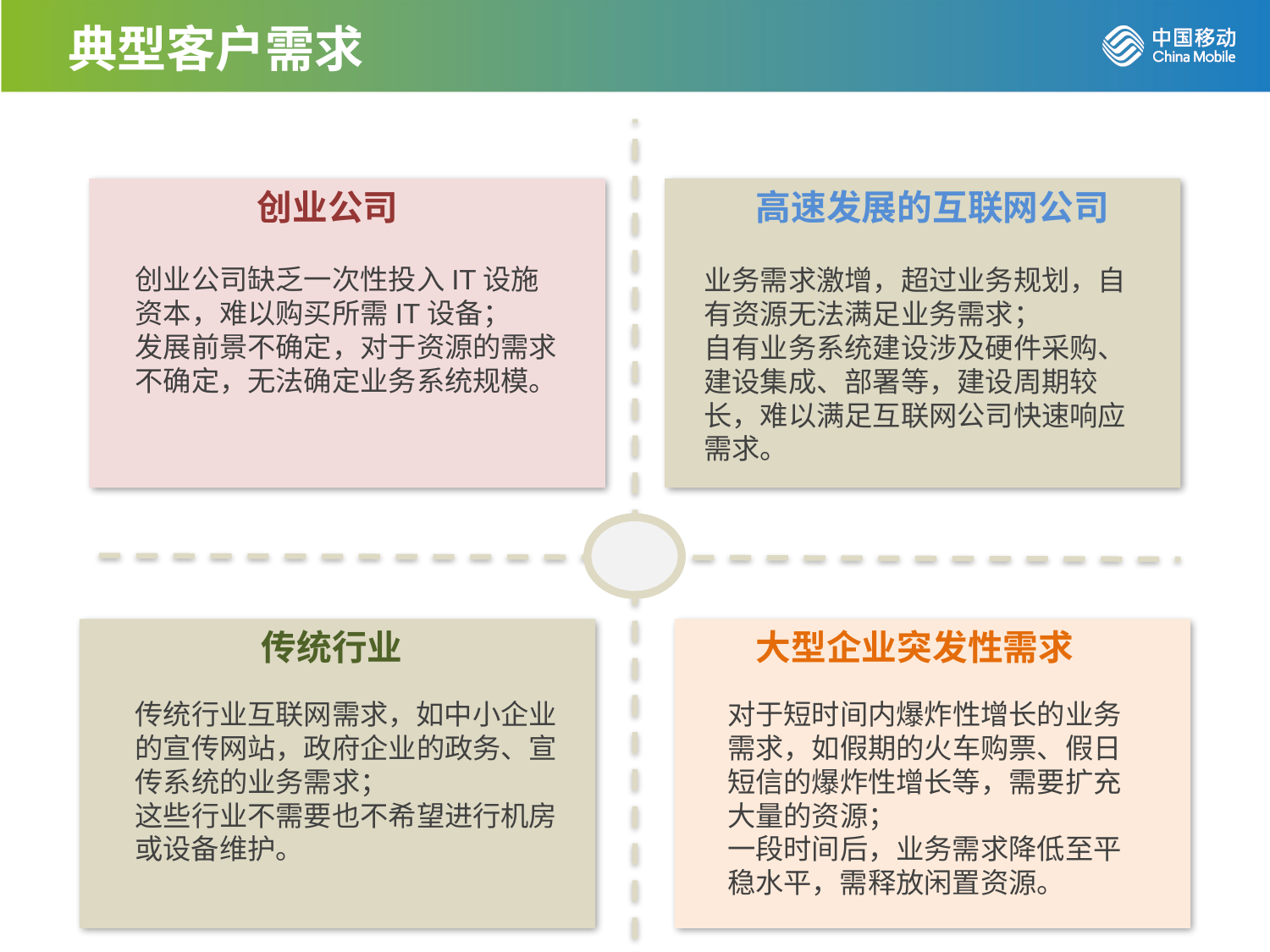

# 典型客户需求

创业公司

高速发展的互联网公司
创业公司缺乏一次性投入IT设施资本，难以购买所需IT设备；
发展前景不确定，对于资源的需求不确定，无法确定业务系统规模。
业务需求激增，超过业务规划，自有资源无法满足业务需求；
自有业务系统建设涉及硬件采购、建设集成、部署等，建设周期较长，难以满足互联网公司快速响应需求。

传统行业

大型企业突发性需求
传统行业互联网需求，如中小企业的宣传网站，政府企业的政务、宣传系统的业务需求；
这些行业不需要也不希望进行机房或设备维护。
对于短时间内爆炸性增长的业务需求，如假期的火车购票、假日短信的爆炸性增长等，需要扩充大量的资源；
一段时间后，业务需求降低至平稳水平，需释放闲置资源。